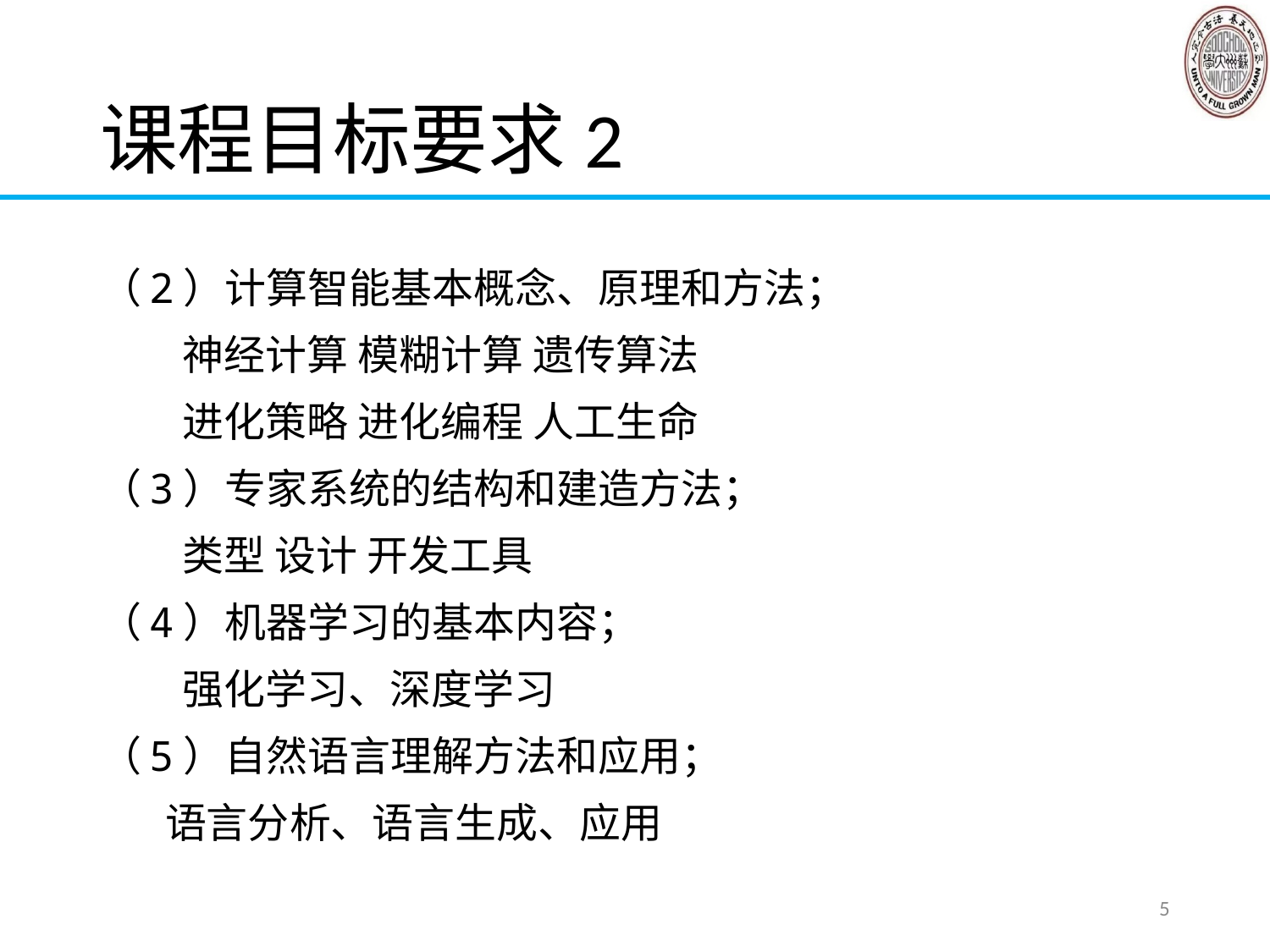

# 课程目标要求2
（2）计算智能基本概念、原理和方法；
        神经计算 模糊计算 遗传算法
        进化策略 进化编程 人工生命
（3）专家系统的结构和建造方法；
        类型 设计 开发工具
（4）机器学习的基本内容；
        强化学习、深度学习
（5）自然语言理解方法和应用；
		   语言分析、语言生成、应用

5